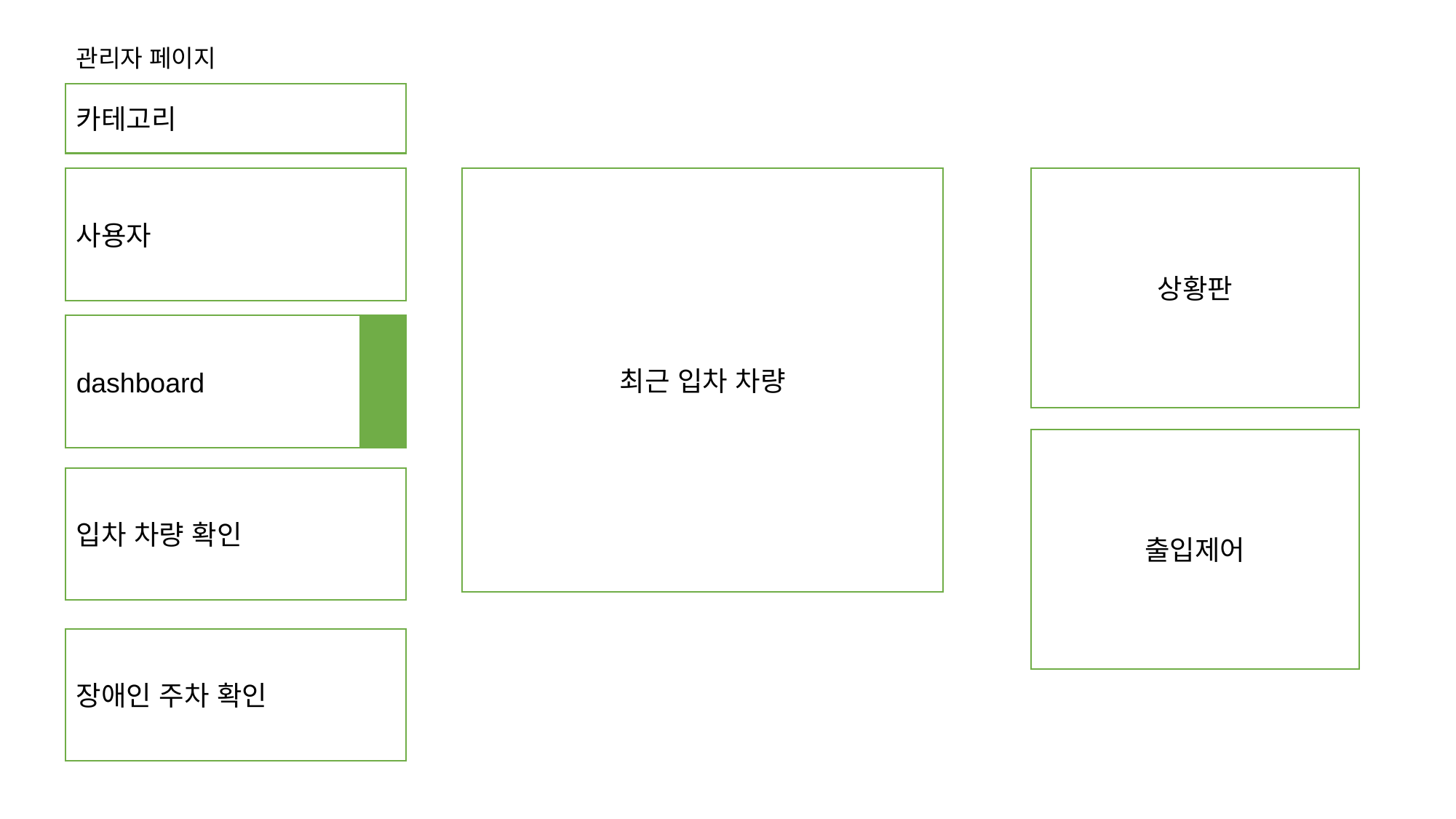

관리자 페이지
카테고리
최근 입차 차량
상황판
사용자
dashboard

출입제어
입차 차량 확인
장애인 주차 확인